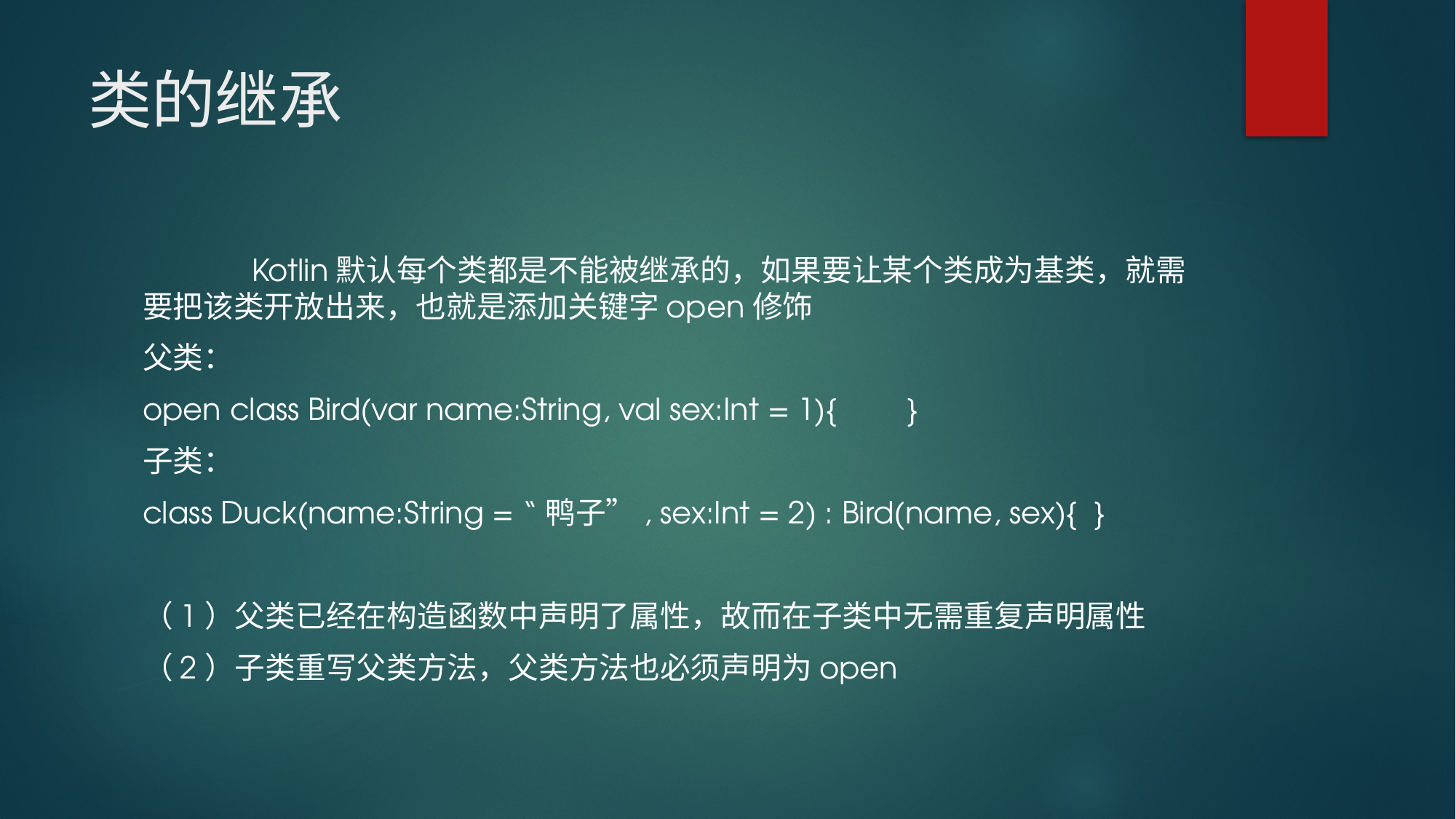

# 类的继承
	Kotlin默认每个类都是不能被继承的，如果要让某个类成为基类，就需要把该类开放出来，也就是添加关键字open修饰
父类：
open class Bird(var name:String, val sex:Int = 1){	}
子类：
class Duck(name:String = “鸭子”, sex:Int = 2) : Bird(name, sex){  }

（1）父类已经在构造函数中声明了属性，故而在子类中无需重复声明属性
（2）子类重写父类方法，父类方法也必须声明为open